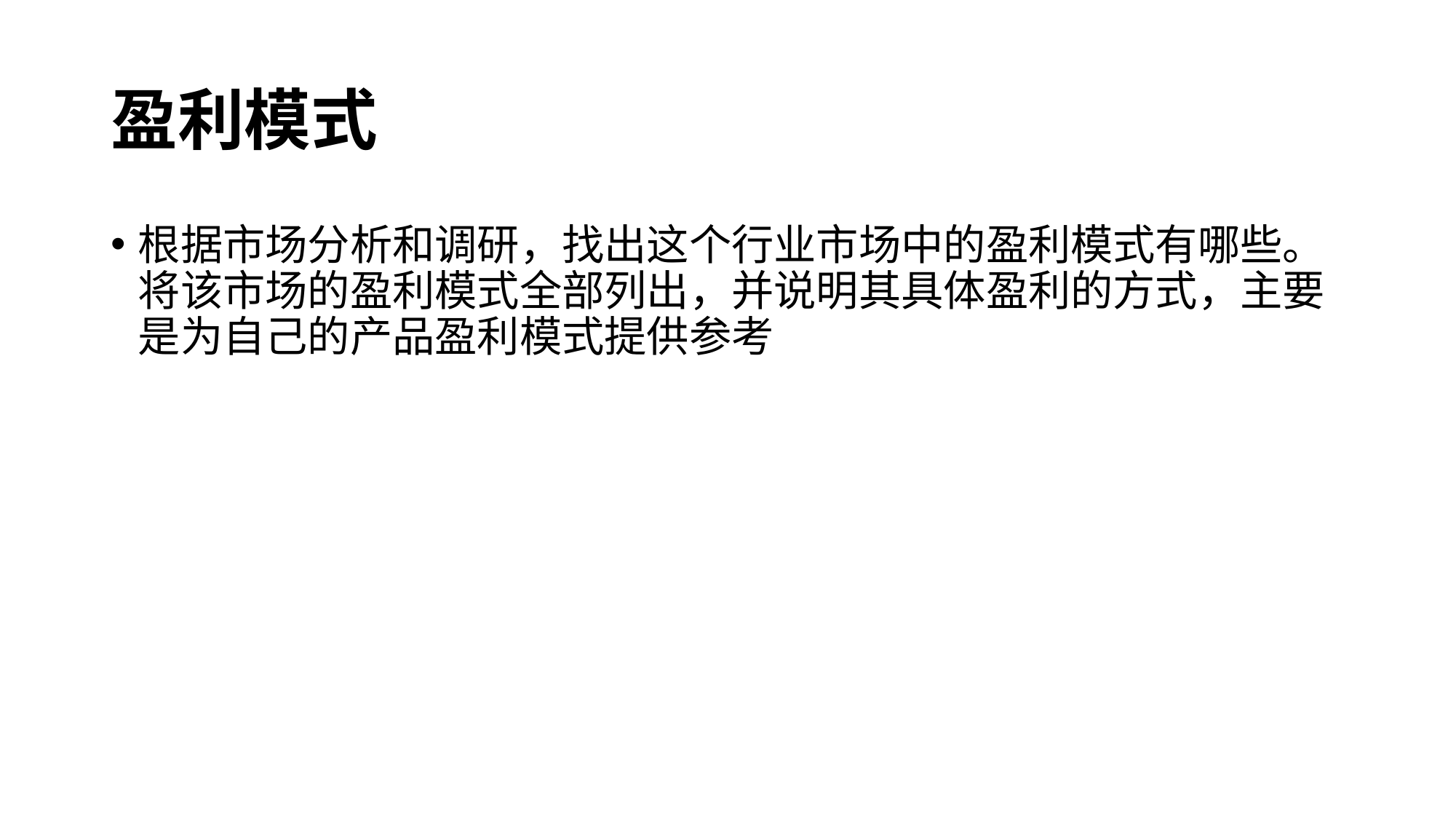

# 盈利模式
根据市场分析和调研，找出这个行业市场中的盈利模式有哪些。将该市场的盈利模式全部列出，并说明其具体盈利的方式，主要是为自己的产品盈利模式提供参考